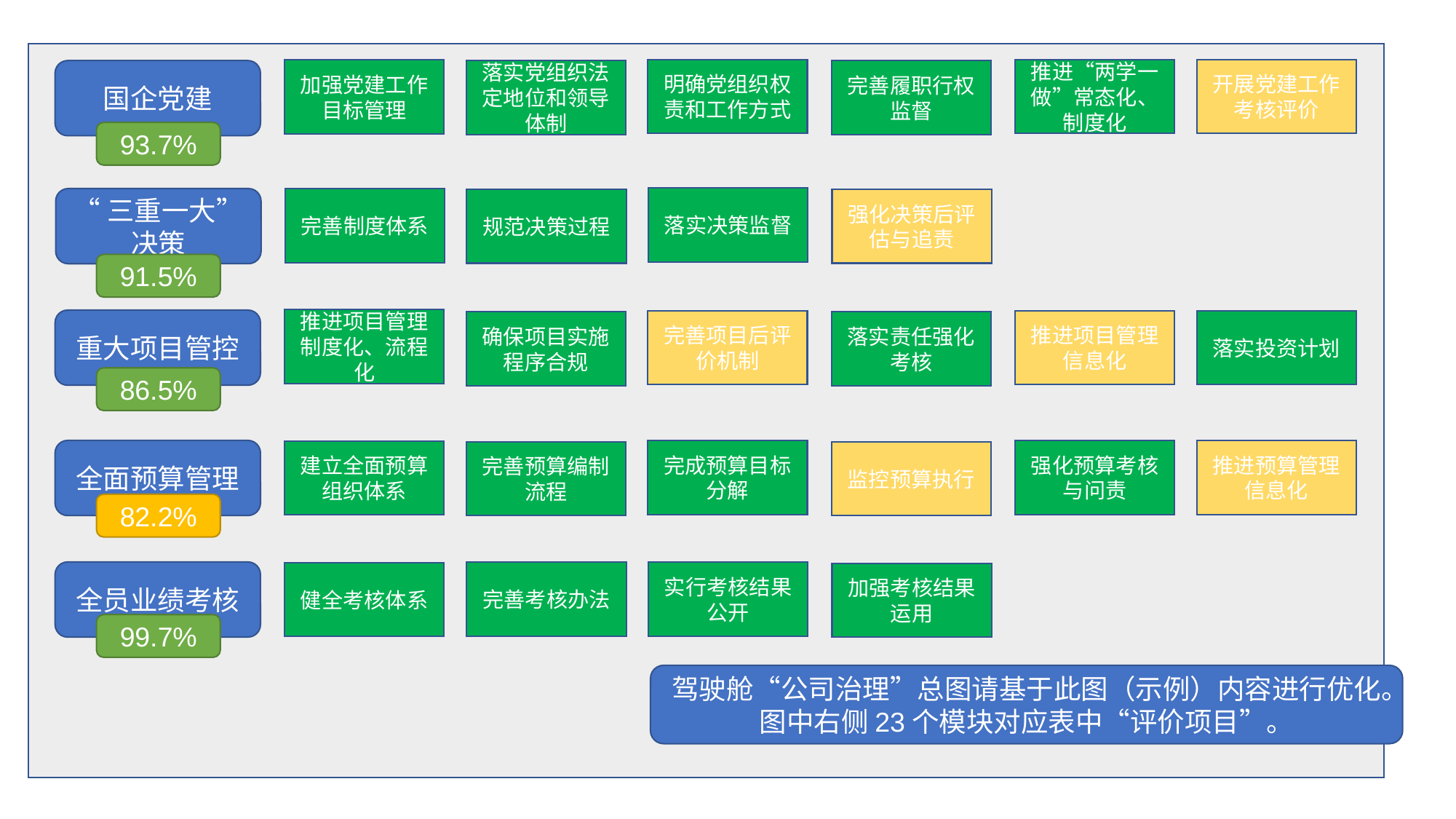

明确党组织权责和工作方式
推进“两学一做”常态化、制度化
开展党建工作考核评价
加强党建工作目标管理
国企党建
落实党组织法定地位和领导体制
完善履职行权监督
93.7%
落实决策监督
“三重一大”决策
完善制度体系
规范决策过程
强化决策后评估与追责
91.5%
推进项目管理制度化、流程化
重大项目管控
完善项目后评价机制
推进项目管理信息化
落实投资计划
确保项目实施程序合规
落实责任强化考核
86.5%
全面预算管理
完成预算目标分解
强化预算考核与问责
推进预算管理信息化
建立全面预算组织体系
完善预算编制流程
监控预算执行
82.2%
全员业绩考核
完善考核办法
实行考核结果公开
健全考核体系
加强考核结果运用
99.7%
驾驶舱“公司治理”总图请基于此图（示例）内容进行优化。图中右侧23个模块对应表中“评价项目”。